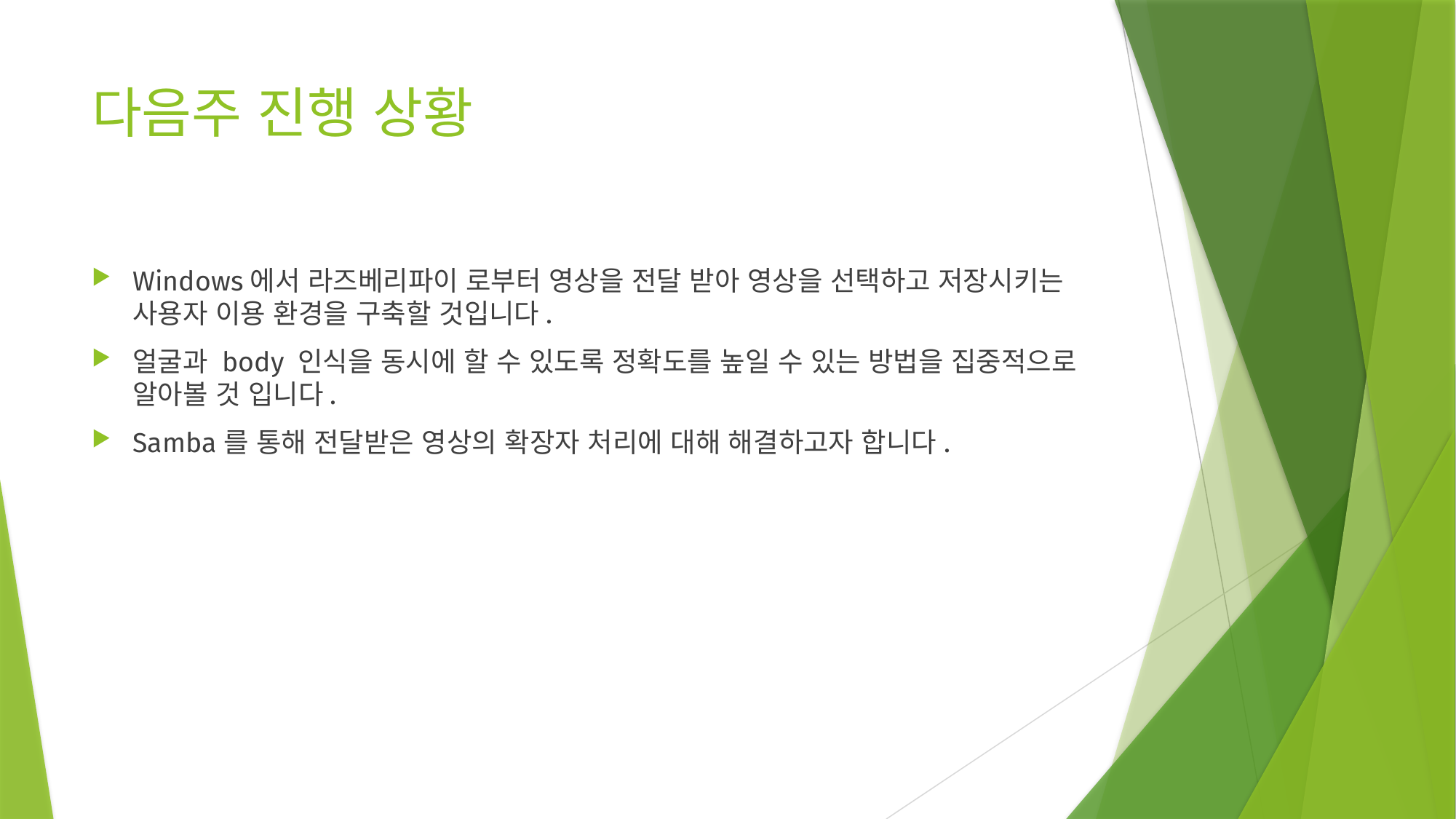

# 다음주 진행 상황
Windows에서 라즈베리파이 로부터 영상을 전달 받아 영상을 선택하고 저장시키는 사용자 이용 환경을 구축할 것입니다.
얼굴과 body 인식을 동시에 할 수 있도록 정확도를 높일 수 있는 방법을 집중적으로 알아볼 것 입니다.
Samba를 통해 전달받은 영상의 확장자 처리에 대해 해결하고자 합니다.